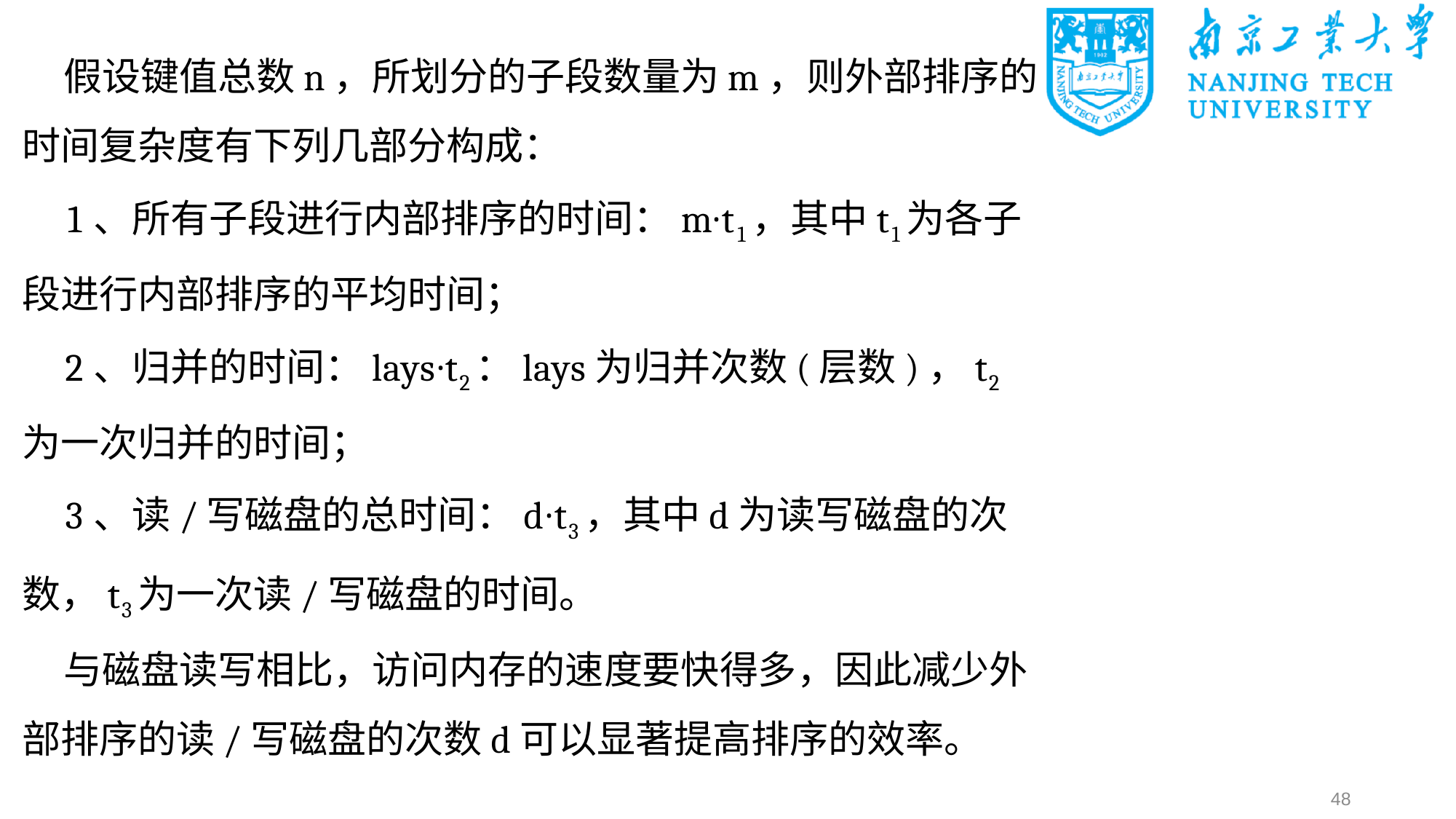

假设键值总数n，所划分的子段数量为m，则外部排序的时间复杂度有下列几部分构成：
1、所有子段进行内部排序的时间：m∙t1，其中t1为各子段进行内部排序的平均时间；
2、归并的时间：lays∙t2：lays为归并次数(层数)，t2为一次归并的时间；
3、读/写磁盘的总时间：d∙t3，其中d为读写磁盘的次数，t3为一次读/写磁盘的时间。
与磁盘读写相比，访问内存的速度要快得多，因此减少外部排序的读/写磁盘的次数d可以显著提高排序的效率。
48